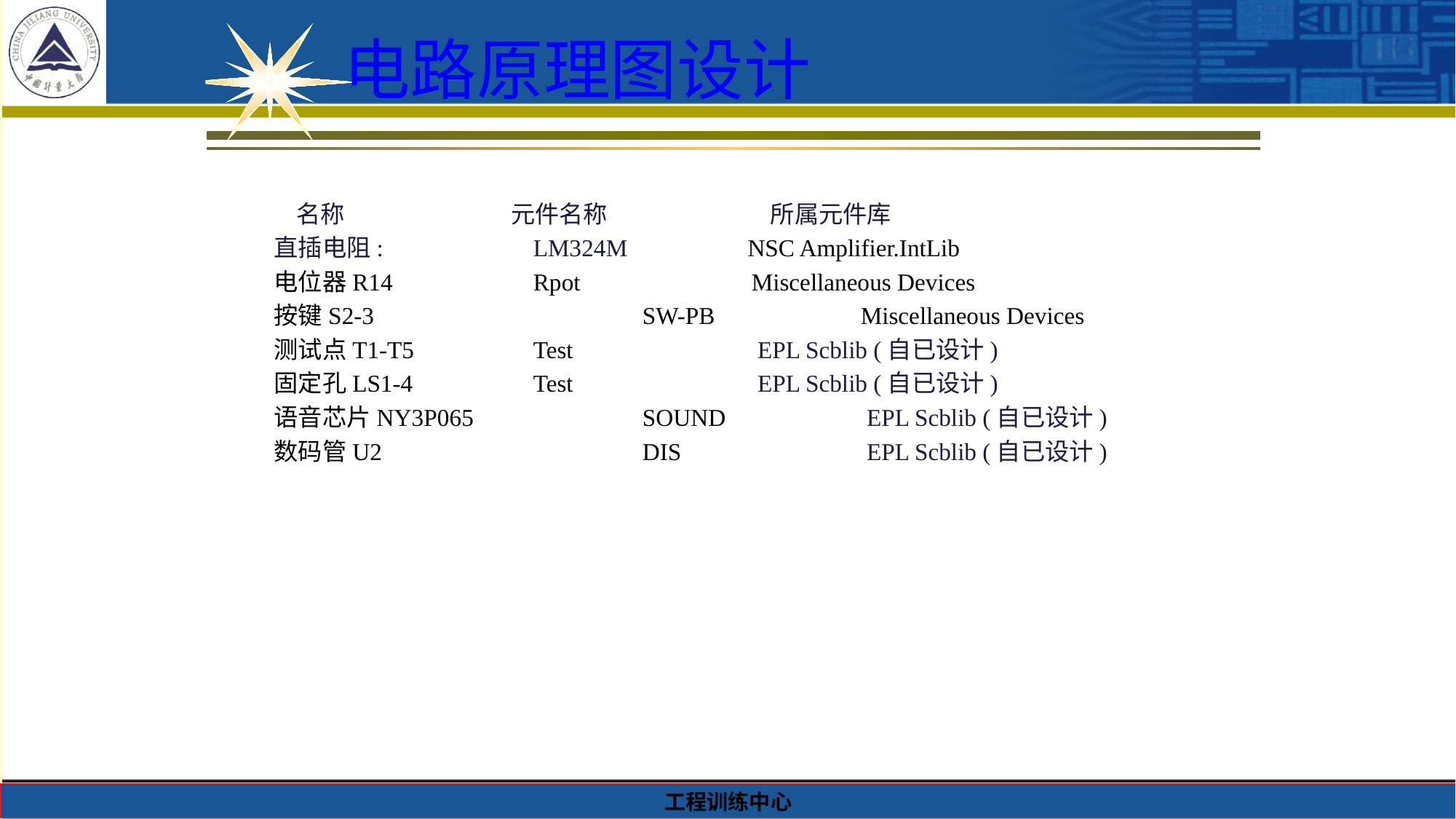

电路原理图设计
   名称              	                元件名称                              所属元件库
直插电阻: 		LM324M                    NSC Amplifier.IntLib
电位器R14		Rpot		Miscellaneous Devices
按键S2-3			SW-PB		Miscellaneous Devices
测试点T1-T5		Test		 EPL Scblib (自已设计)
固定孔LS1-4		Test		 EPL Scblib (自已设计)
语音芯片NY3P065		SOUND		 EPL Scblib (自已设计)
数码管U2			DIS		 EPL Scblib (自已设计)